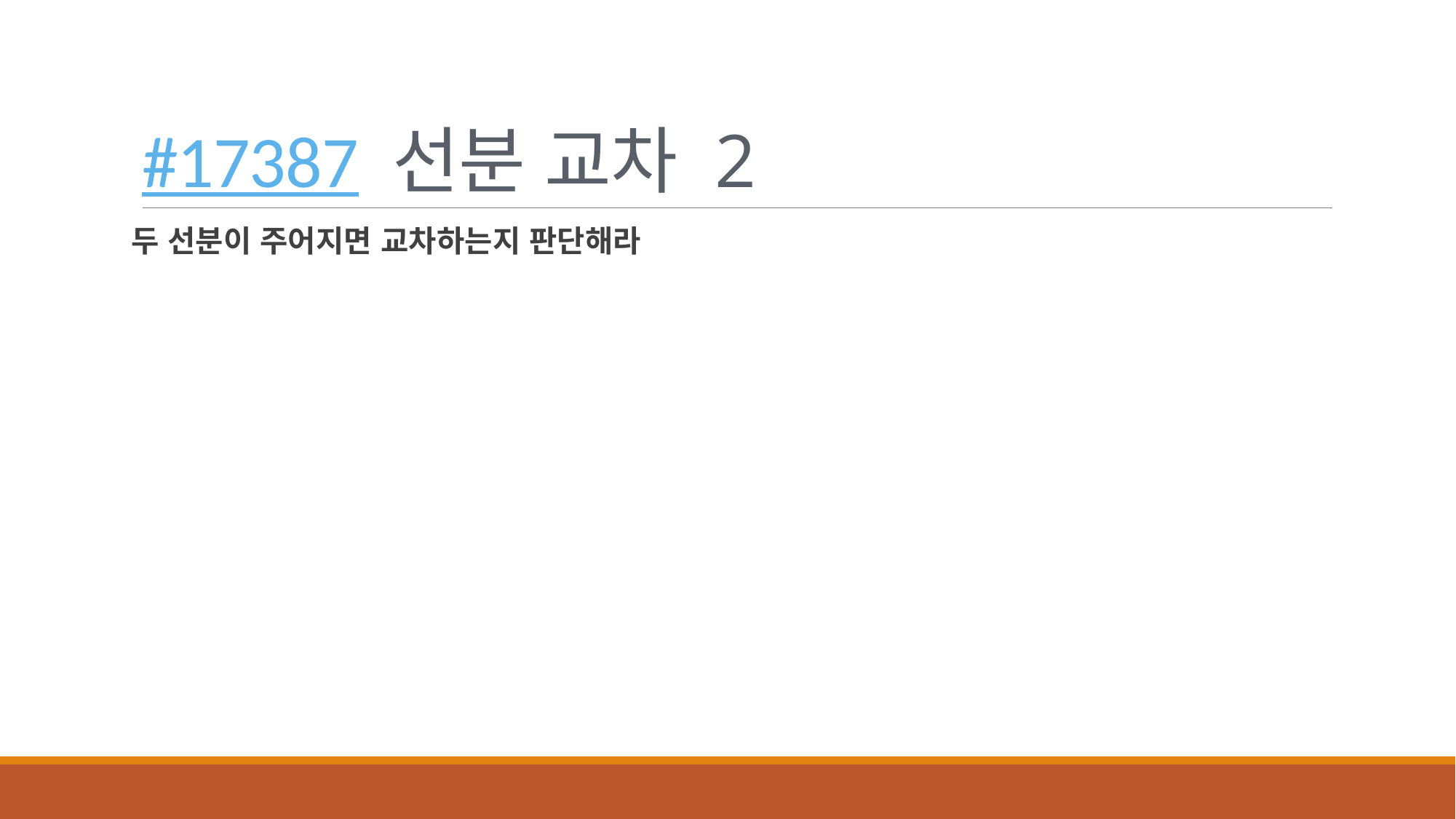

# #17387 선분 교차 2
두 선분이 주어지면 교차하는지 판단해라